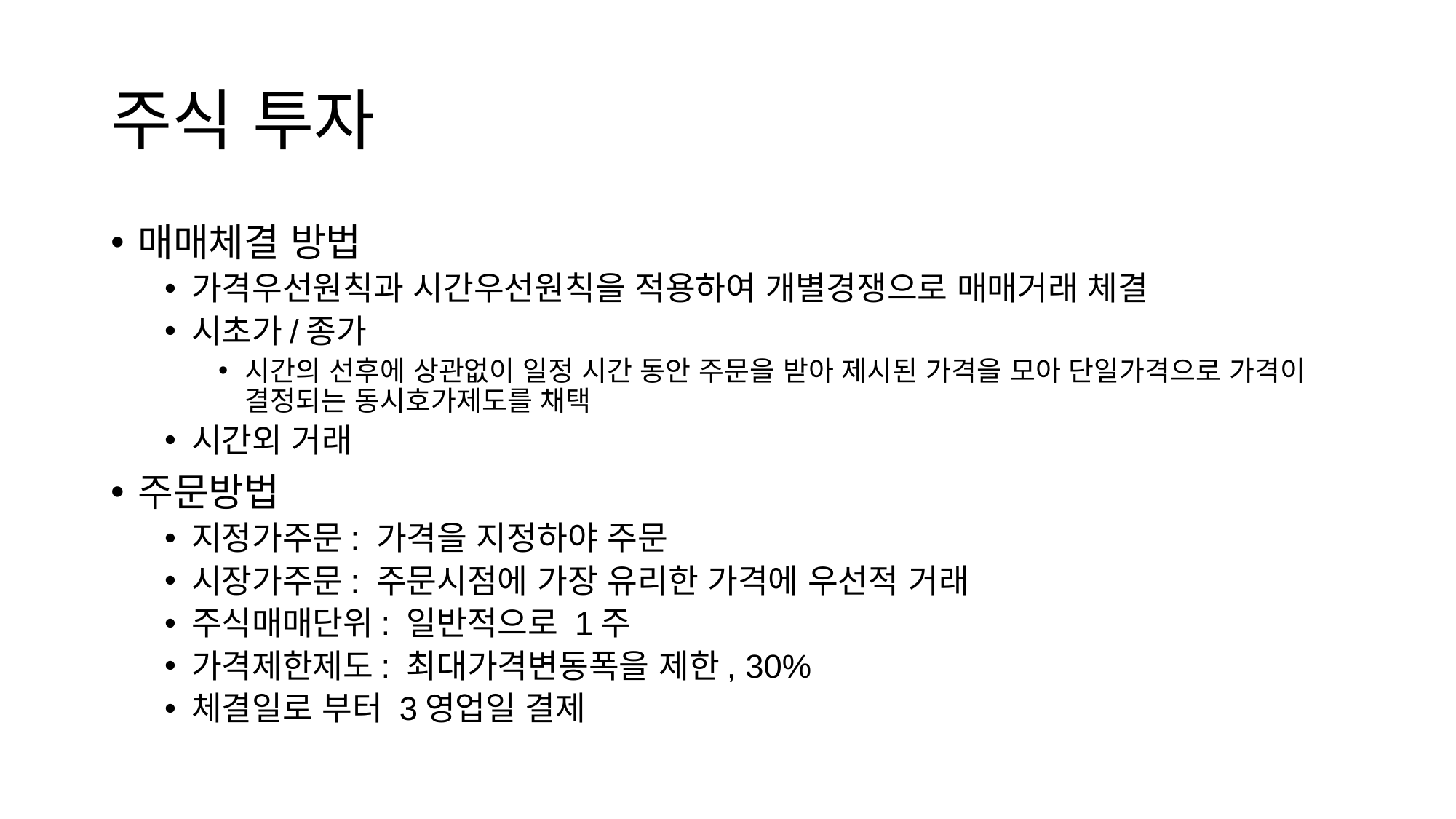

# 주식 투자
매매체결 방법
가격우선원칙과 시간우선원칙을 적용하여 개별경쟁으로 매매거래 체결
시초가/종가
시간의 선후에 상관없이 일정 시간 동안 주문을 받아 제시된 가격을 모아 단일가격으로 가격이 결정되는 동시호가제도를 채택
시간외 거래
주문방법
지정가주문: 가격을 지정하야 주문
시장가주문: 주문시점에 가장 유리한 가격에 우선적 거래
주식매매단위: 일반적으로 1주
가격제한제도: 최대가격변동폭을 제한, 30%
체결일로 부터 3영업일 결제